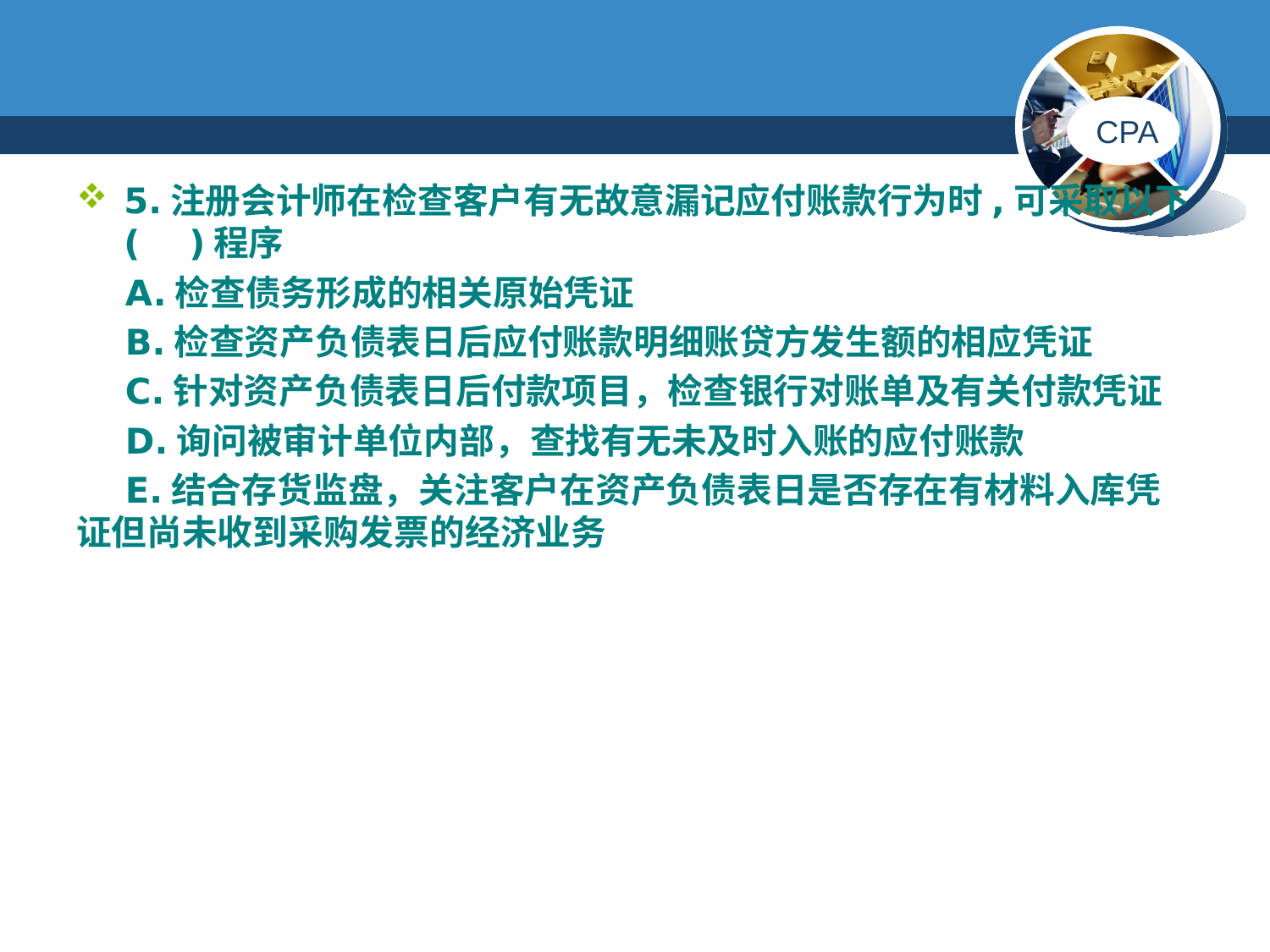

#
5.注册会计师在检查客户有无故意漏记应付账款行为时,可采取以下(    )程序
    A.检查债务形成的相关原始凭证
    B.检查资产负债表日后应付账款明细账贷方发生额的相应凭证
    C.针对资产负债表日后付款项目，检查银行对账单及有关付款凭证
    D.询问被审计单位内部，查找有无未及时入账的应付账款
    E.结合存货监盘，关注客户在资产负债表日是否存在有材料入库凭证但尚未收到采购发票的经济业务